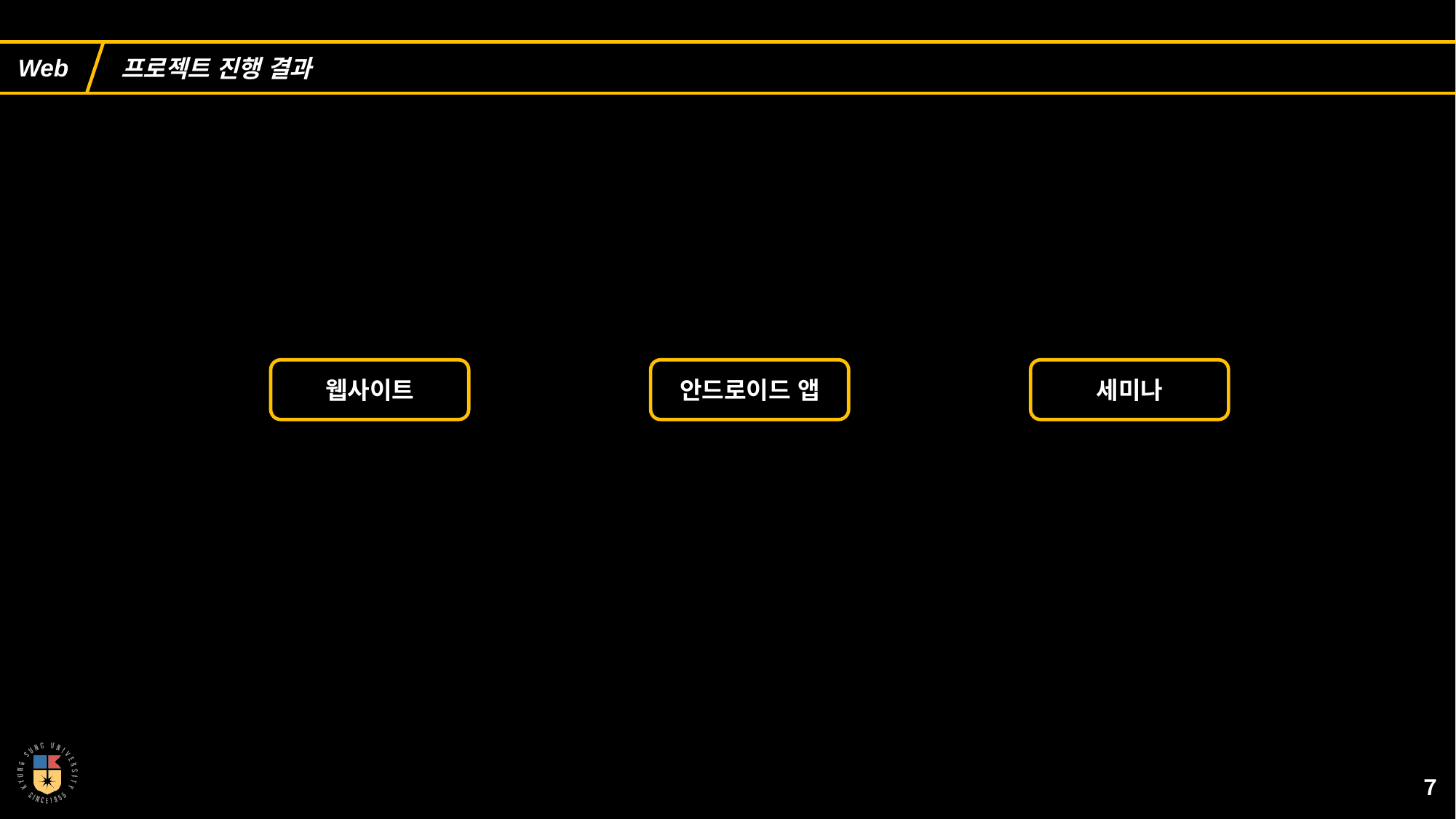

프로젝트 진행 결과

웹사이트
안드로이드 앱
세미나
７